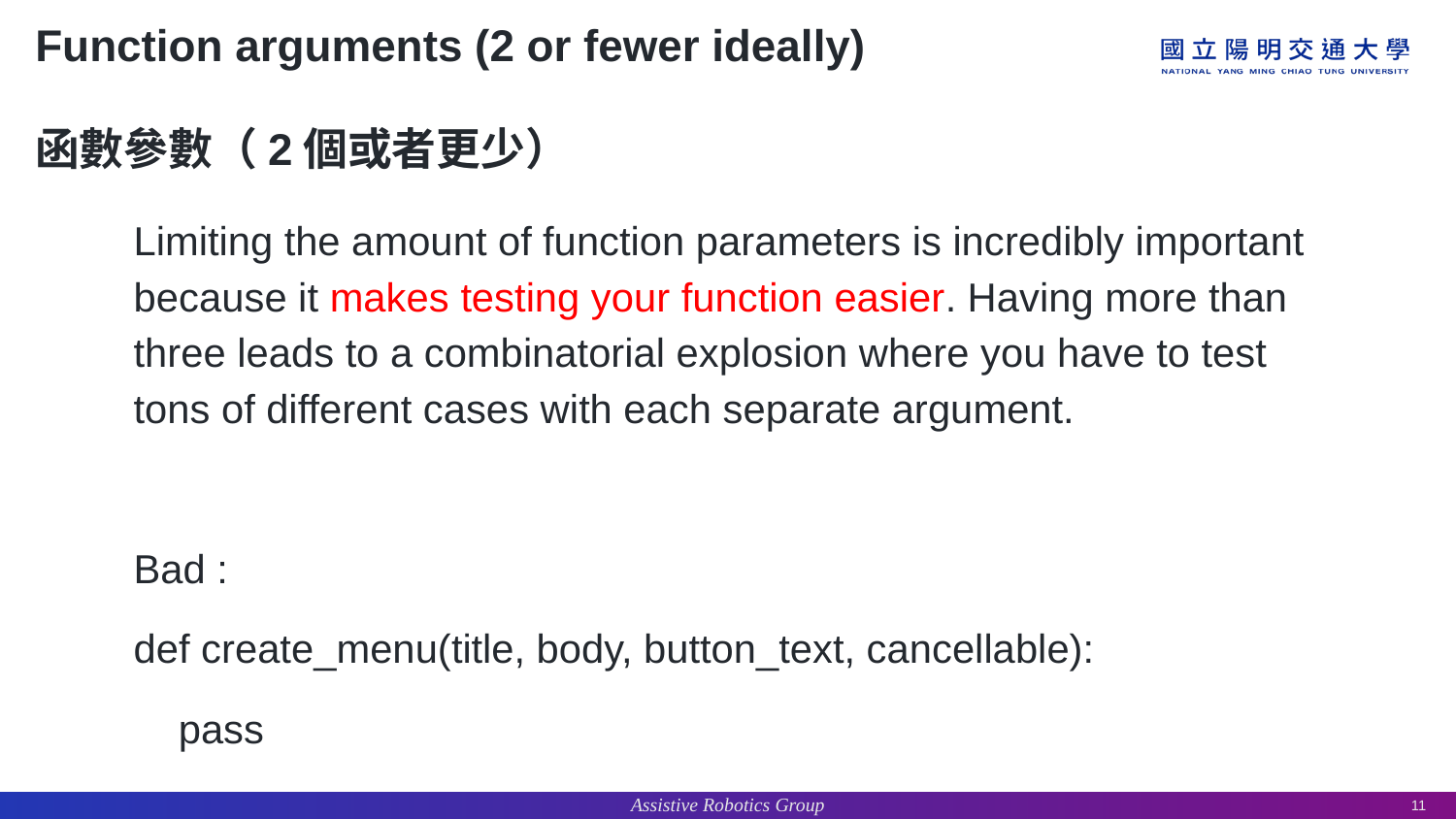

# Function arguments (2 or fewer ideally)
函數參數（2個或者更少）
Limiting the amount of function parameters is incredibly important because it makes testing your function easier. Having more than three leads to a combinatorial explosion where you have to test tons of different cases with each separate argument.

Bad :
def create_menu(title, body, button_text, cancellable):
    pass